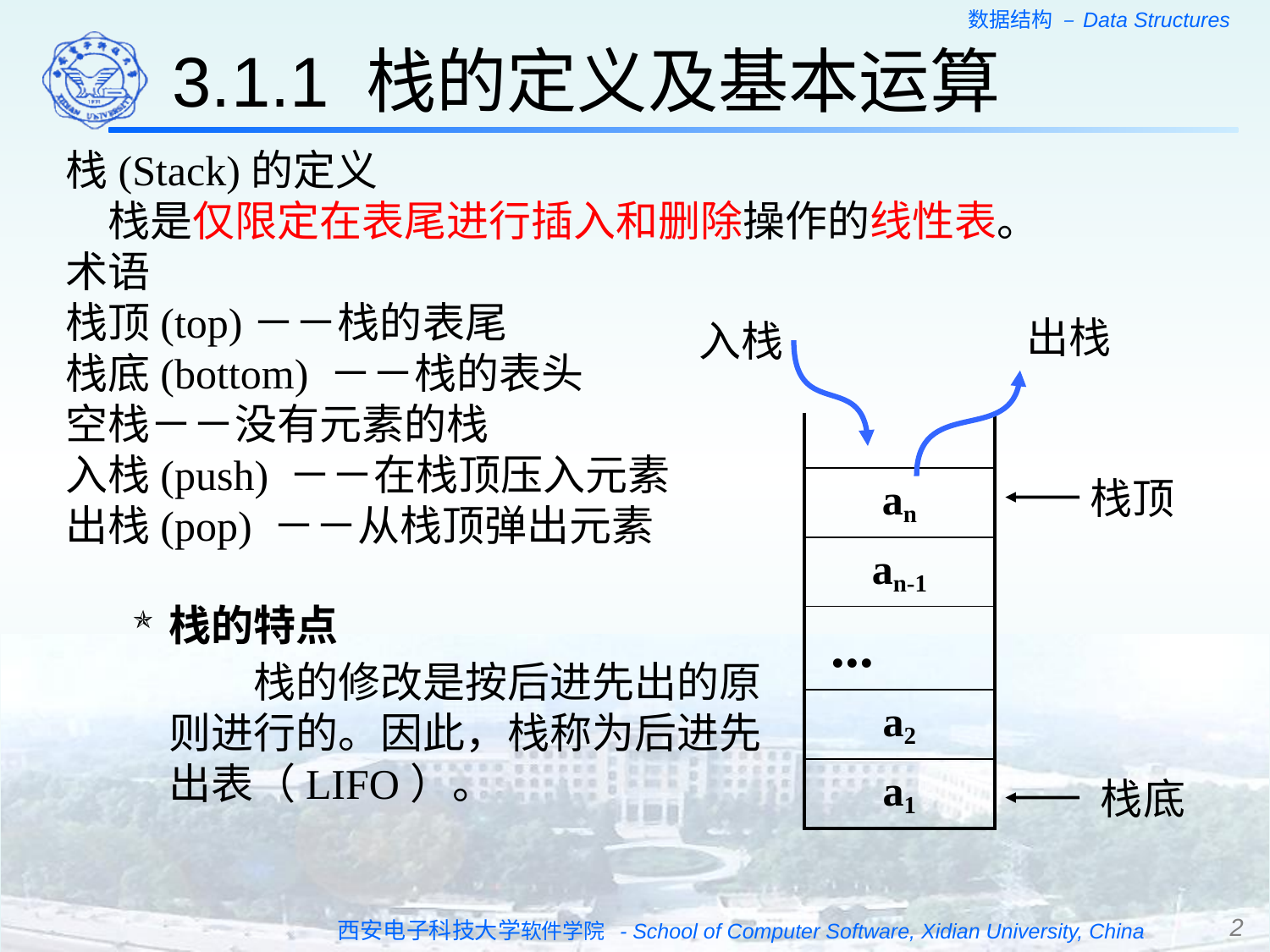

3.1.1 栈的定义及基本运算
栈(Stack)的定义
　栈是仅限定在表尾进行插入和删除操作的线性表。
术语
栈顶(top)－－栈的表尾
栈底(bottom) －－栈的表头
空栈－－没有元素的栈
入栈(push) －－在栈顶压入元素
出栈(pop) －－从栈顶弹出元素
出栈
入栈
|  |
| --- |
| an |
| an-1 |
| ... |
| a2 |
| a1 |
栈顶

栈的特点
	　　栈的修改是按后进先出的原则进行的。因此，栈称为后进先出表（LIFO）。
栈底

2